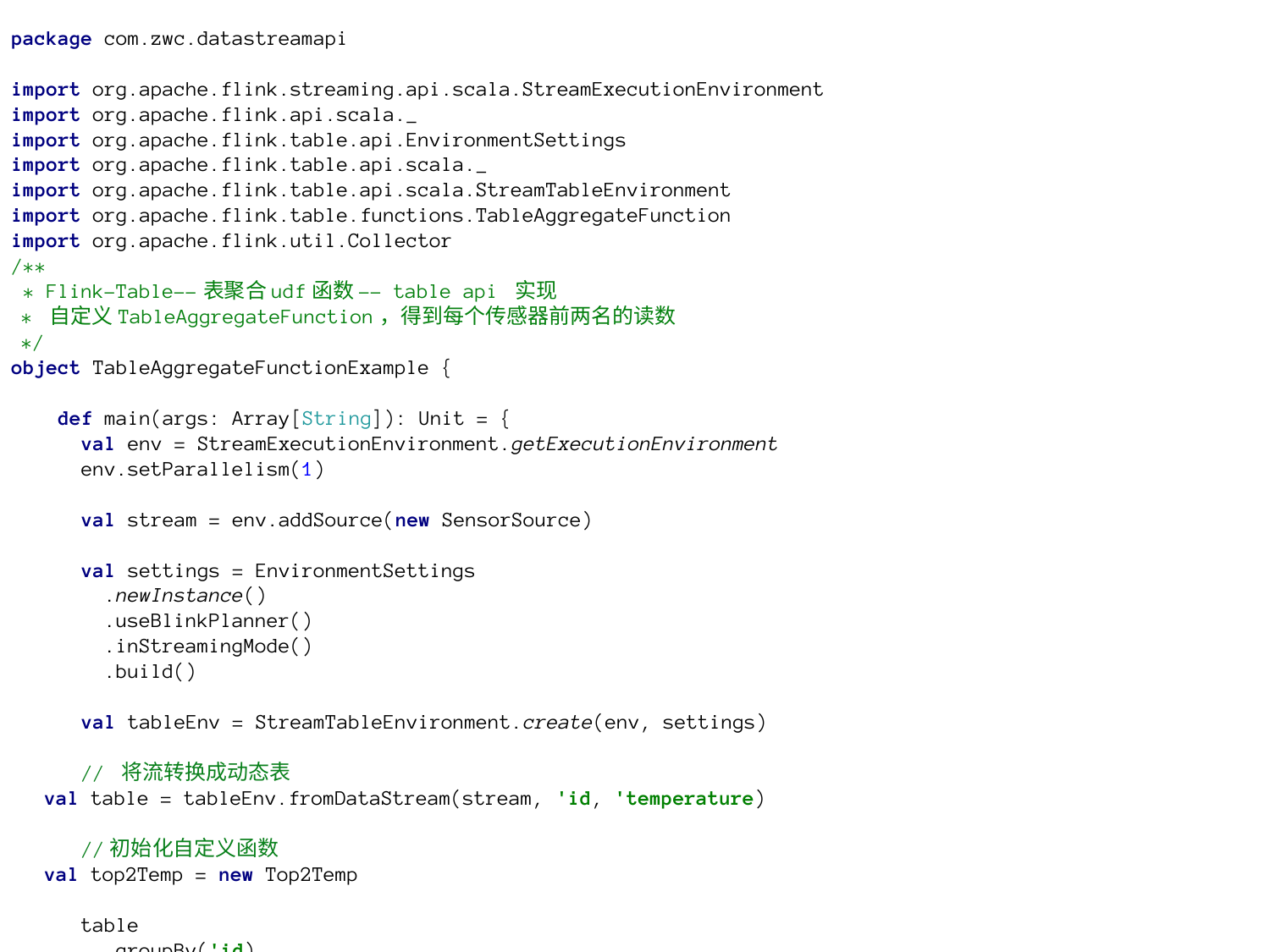

package com.zwc.datastreamapi
import org.apache.flink.streaming.api.scala.StreamExecutionEnvironment
import org.apache.flink.api.scala._
import org.apache.flink.table.api.EnvironmentSettings
import org.apache.flink.table.api.scala._
import org.apache.flink.table.api.scala.StreamTableEnvironment
import org.apache.flink.table.functions.TableAggregateFunction
import org.apache.flink.util.Collector
/**
 * Flink-Table--表聚合udf函数-- table api 实现
 * 自定义TableAggregateFunction，得到每个传感器前两名的读数
 */
object TableAggregateFunctionExample {
    def main(args: Array[String]): Unit = {
      val env = StreamExecutionEnvironment.getExecutionEnvironment
      env.setParallelism(1)
      val stream = env.addSource(new SensorSource)
      val settings = EnvironmentSettings
        .newInstance()
        .useBlinkPlanner()
        .inStreamingMode()
        .build()
      val tableEnv = StreamTableEnvironment.create(env, settings)
      // 将流转换成动态表
      val table = tableEnv.fromDataStream(stream, 'id, 'temperature)
      //初始化自定义函数
      val top2Temp = new Top2Temp
      table
        .groupBy('id)
        .flatAggregate(top2Temp('temperature) as ('temp, 'rank))
        .select('id, 'temp, 'rank)
        .toRetractStream[(String, Double, Int)]
        .print("agg temp")
      env.execute()
    }
    // 先定义一个 Accumulator
    class Top2TempAcc {
      var highestTemp: Double = Int.MinValue
      var secondHighestTemp: Double = Int.MinValue
    }
    class Top2Temp extends TableAggregateFunction[(Double, Int), Top2TempAcc] {
      // 需要一个累加器（Accumulator），它是保存聚合中间结果的数据结构。
      // 通过调用TableAggregateFunction的createAccumulator()方法可以创建空累加器。
      override def createAccumulator(): Top2TempAcc = new Top2TempAcc
      // 对每个输入行调用函数的accumulate()方法来更新累加器
      def accumulate(acc: Top2TempAcc, temperature: Double): Unit = {
        if (temperature > acc.highestTemp) {
          acc.secondHighestTemp = acc.highestTemp
          acc.highestTemp = temperature
        } else if (temperature > acc.secondHighestTemp) {
          acc.secondHighestTemp = temperature
        }
      }
      // 输出(温度，排名)信息
      // 处理完所有行后，将调用函数的emitValue()方法来计算并返回最终结果
      def emitValue(acc: Top2TempAcc, out: Collector[(Double, Int)]): Unit = {
        out.collect(acc.highestTemp, 1)
        out.collect(acc.secondHighestTemp, 2)
      }
    }
  }